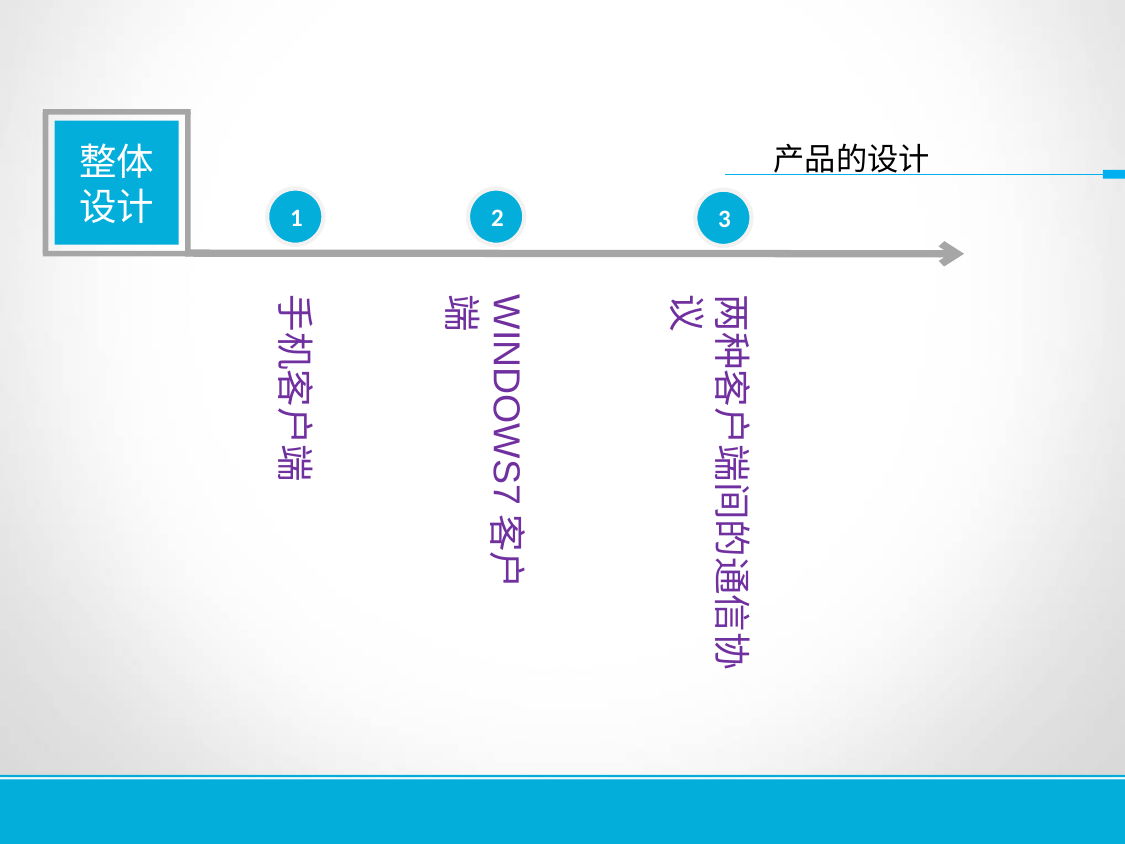

整体设计
产品的设计

2
1
3
手机客户端
WINDOWS7客户端
两种客户端间的通信协议